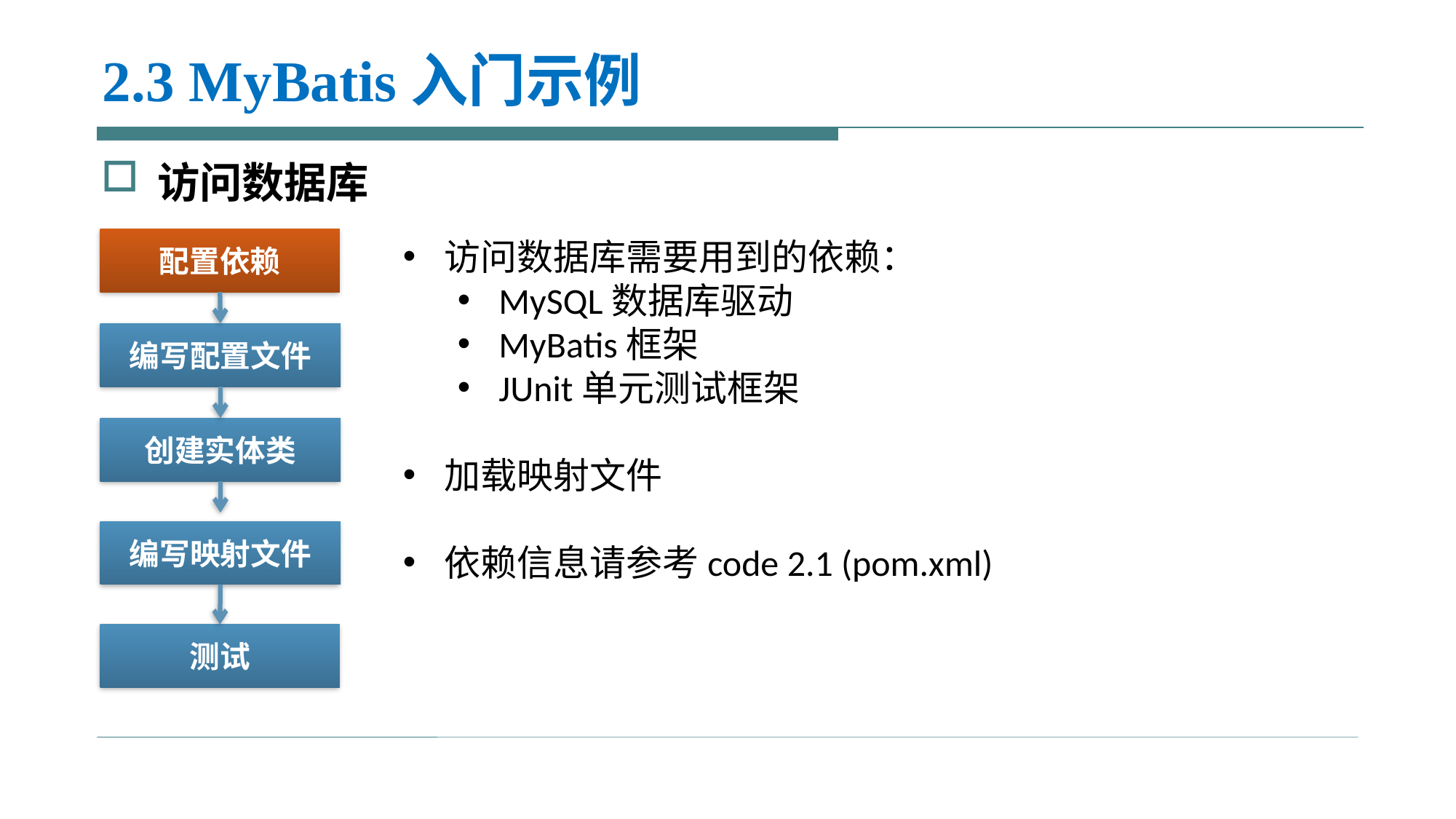

# 2.3 MyBatis入门示例
访问数据库
配置依赖
访问数据库需要用到的依赖：
MySQL数据库驱动
MyBatis框架
JUnit单元测试框架

加载映射文件

依赖信息请参考code 2.1 (pom.xml)
编写配置文件
创建实体类
编写映射文件
测试
20